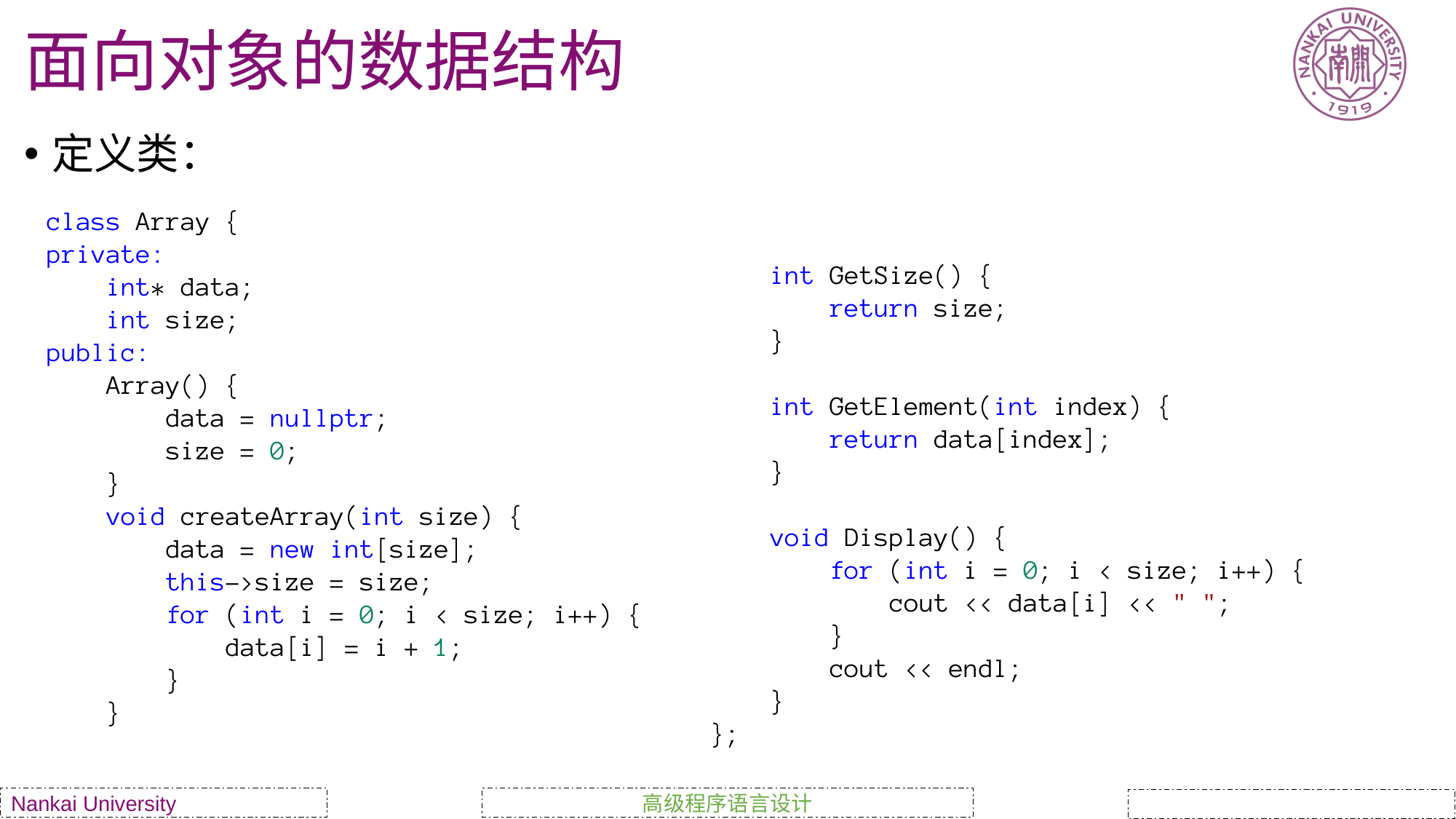

# 面向对象的数据结构
定义类：
class Array {
private:
    int* data;
    int size;
public:
    Array() {
        data = nullptr;
        size = 0;
    }
    void createArray(int size) {
        data = new int[size];
        this->size = size;
        for (int i = 0; i < size; i++) {
            data[i] = i + 1;
        }
    }

    int GetSize() {
        return size;
    }
    int GetElement(int index) {
        return data[index];
    }
    void Display() {
        for (int i = 0; i < size; i++) {
            cout << data[i] << " ";
        }
        cout << endl;
    }
};
高级程序语言设计
Nankai University
6